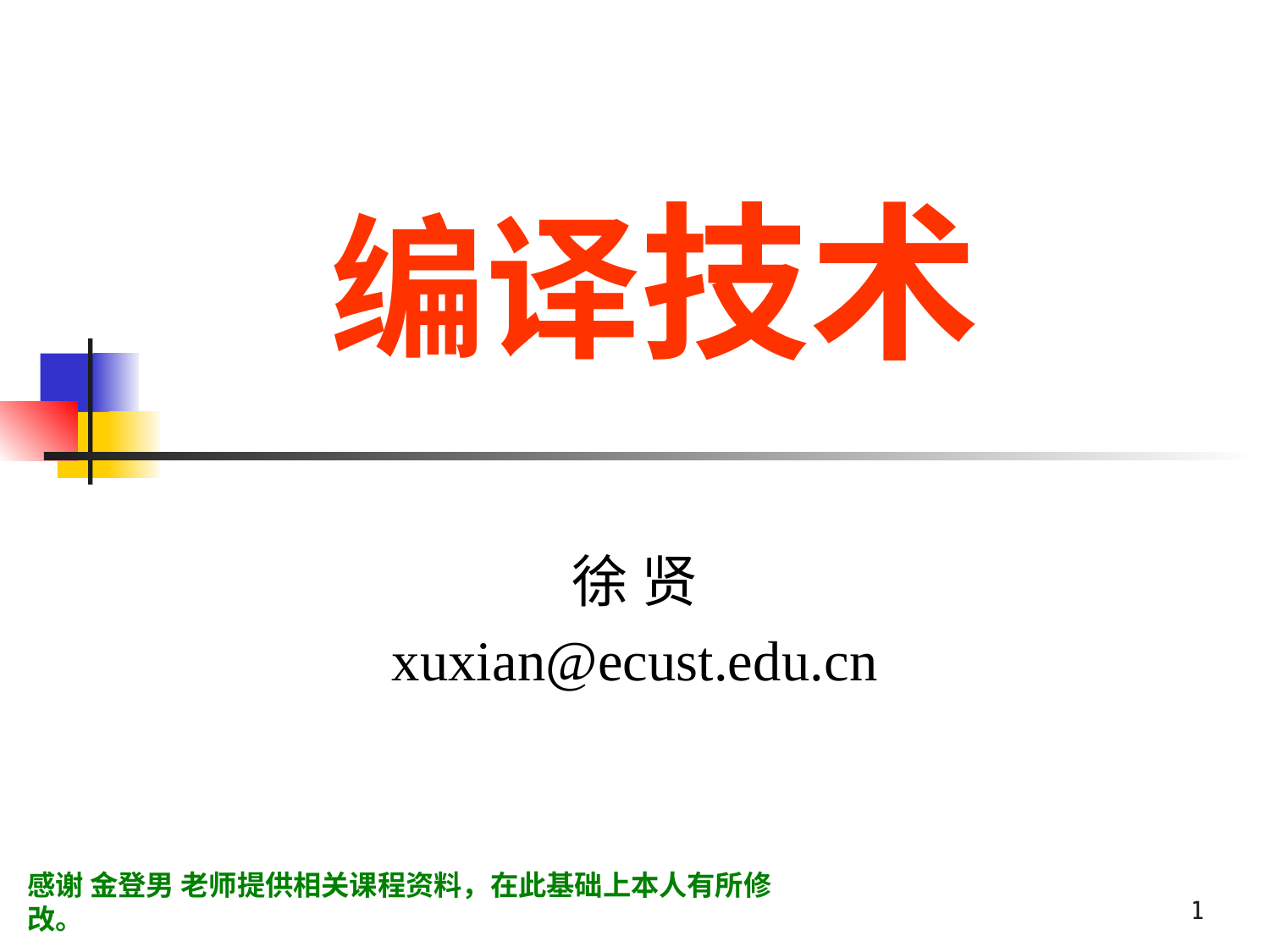

# 编译技术
徐 贤
xuxian@ecust.edu.cn
感谢 金登男 老师提供相关课程资料，在此基础上本人有所修改。
1